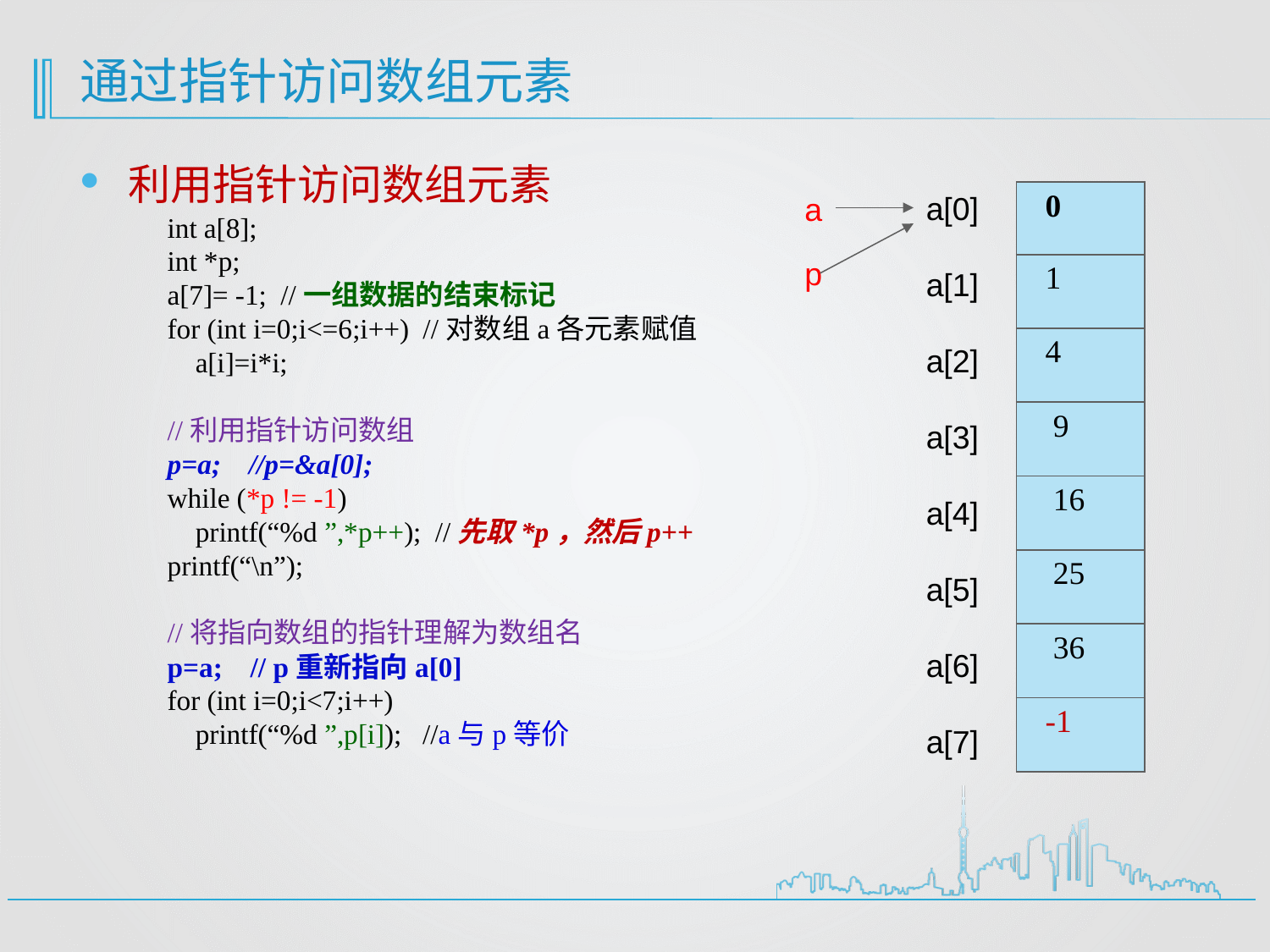

# 通过指针访问数组元素
利用指针访问数组元素
int a[8];
int *p;
a[7]= -1;  //一组数据的结束标记
for (int i=0;i<=6;i++)  //对数组a各元素赋值
    a[i]=i*i;

//利用指针访问数组
p=a;    //p=&a[0];
while (*p != -1)
    printf(“%d ”,*p++);  //先取*p，然后p++
printf(“\n”);

//将指向数组的指针理解为数组名
p=a;    // p重新指向a[0]
for (int i=0;i<7;i++)
    printf(“%d ”,p[i]);   //a与p等价

| 0 |
| --- |
| 1 |
| 4 |
| 9 |
| 16 |
| 25 |
| 36 |
| -1 |
a[0]

a[1]

a[2]

a[3]

a[4]

a[5]

a[6]

a[7]
a
p